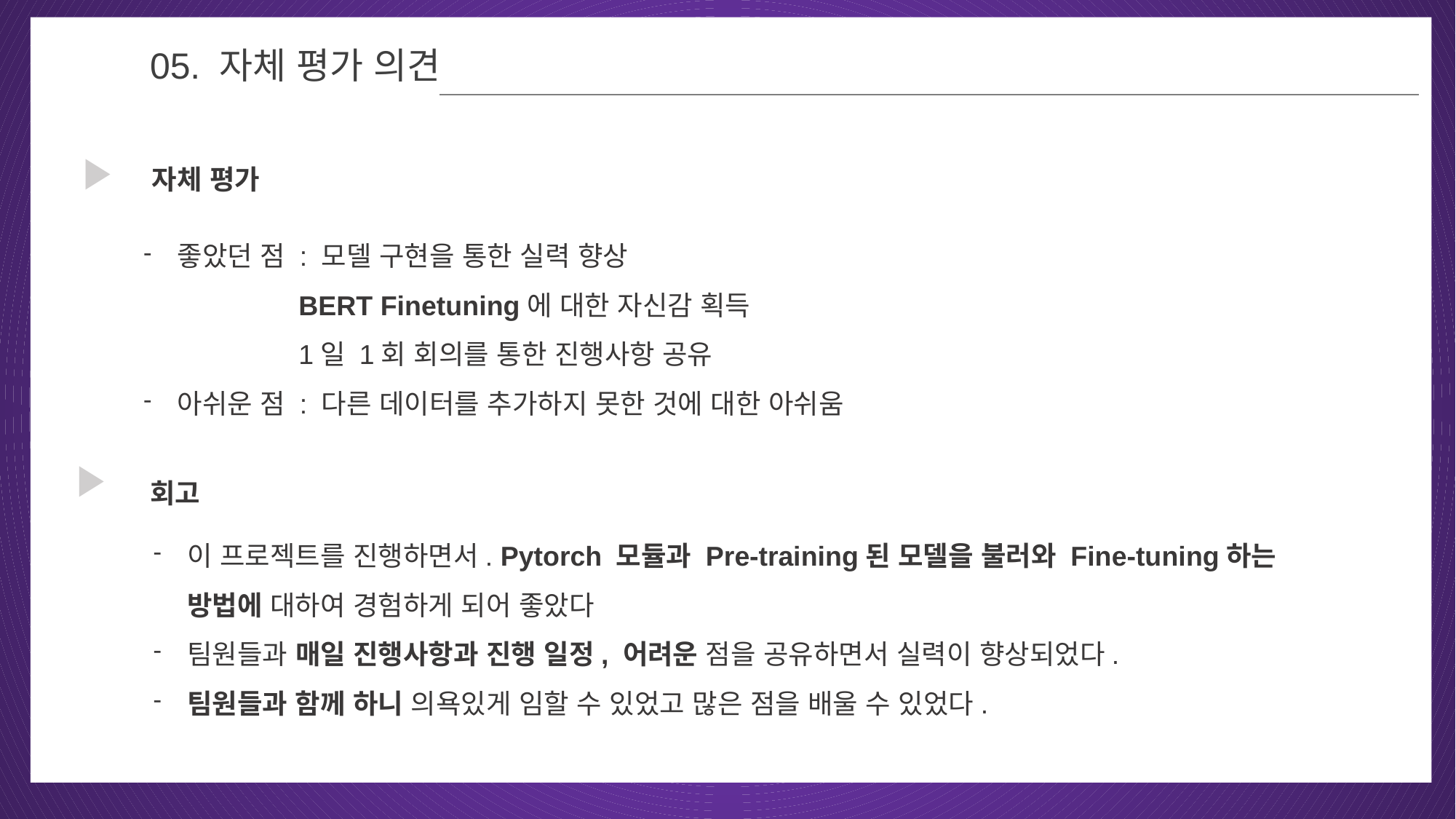

05
05. 자체 평가 의견
▶
자체 평가
좋았던 점 : 모델 구현을 통한 실력 향상
               BERT Finetuning에 대한 자신감 획득
               1일 1회 회의를 통한 진행사항 공유
아쉬운 점 : 다른 데이터를 추가하지 못한 것에 대한 아쉬움
▶
회고
이 프로젝트를 진행하면서. Pytorch 모듈과 Pre-training된 모델을 불러와 Fine-tuning하는 방법에 대하여 경험하게 되어 좋았다
팀원들과 매일 진행사항과 진행 일정, 어려운 점을 공유하면서 실력이 향상되었다.
팀원들과 함께 하니 의욕있게 임할 수 있었고 많은 점을 배울 수 있었다.